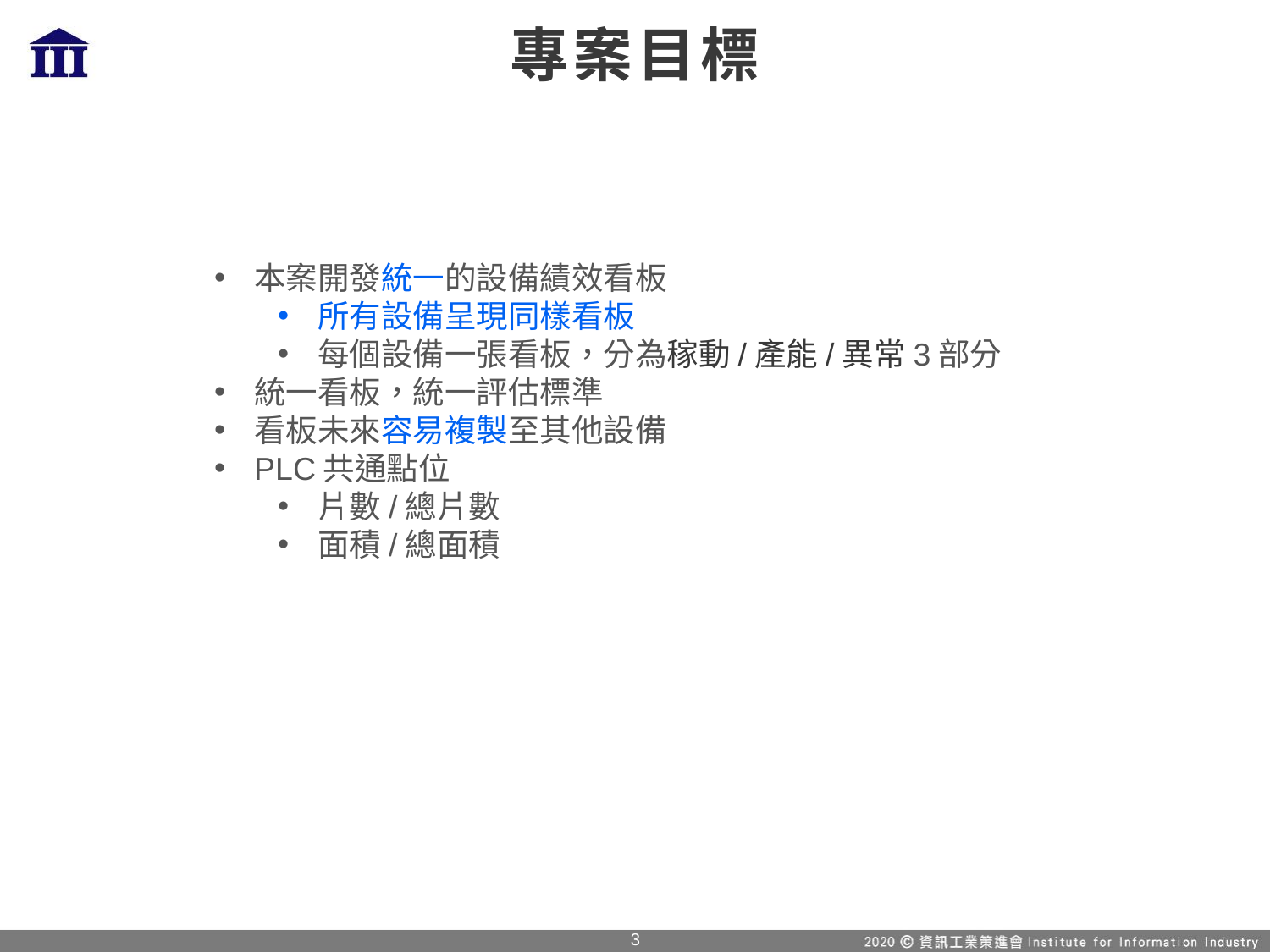

# 專案目標
本案開發統一的設備績效看板
所有設備呈現同樣看板
每個設備一張看板，分為稼動/產能/異常3部分
統一看板，統一評估標準
看板未來容易複製至其他設備
PLC共通點位
片數/總片數
面積/總面積

3